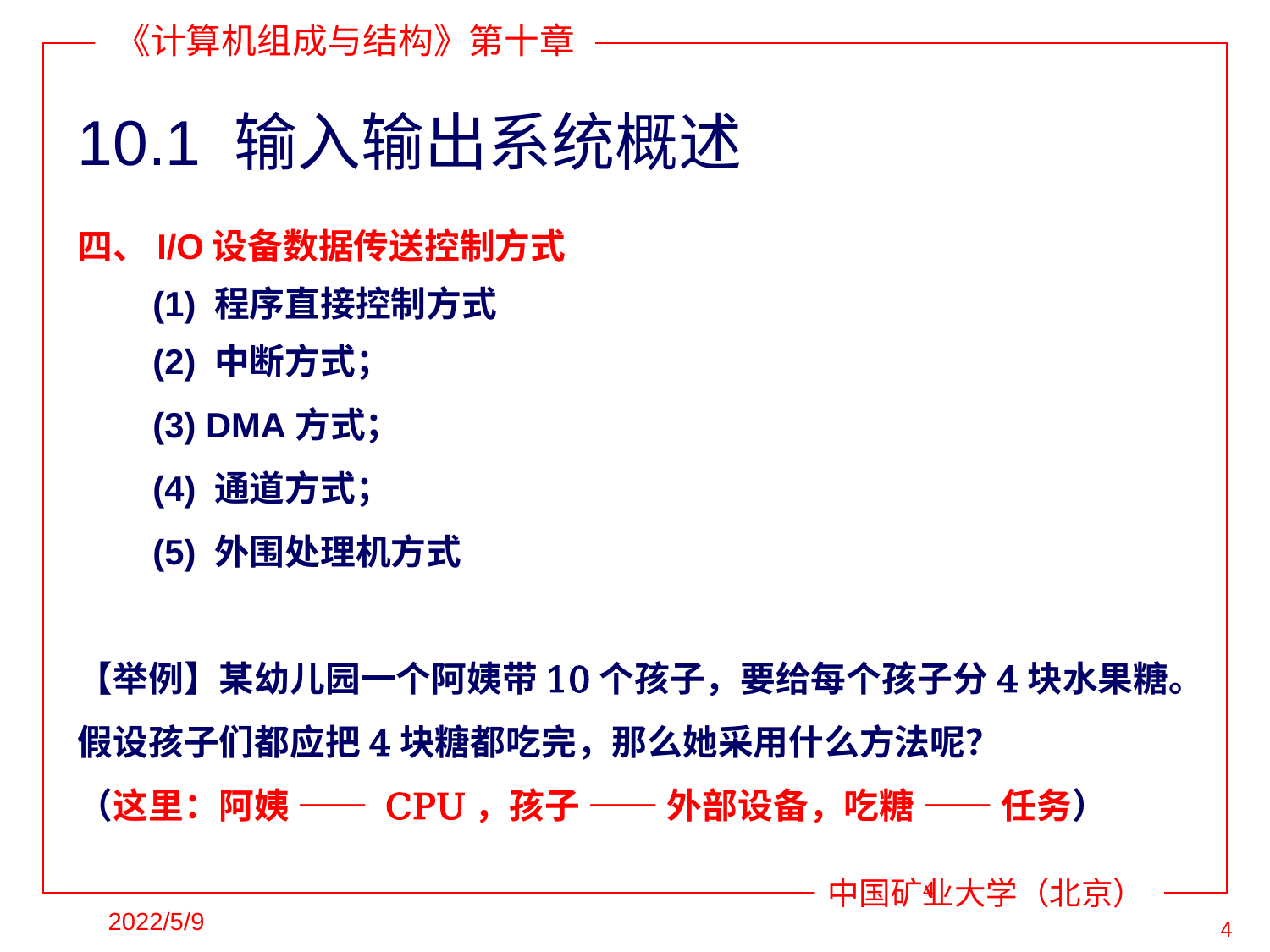

# 10.1 输入输出系统概述
四、I/O设备数据传送控制方式
(1) 程序直接控制方式
(2) 中断方式；
(3) DMA方式；
(4) 通道方式；
(5) 外围处理机方式

【举例】某幼儿园一个阿姨带10个孩子，要给每个孩子分4块水果糖。假设孩子们都应把4块糖都吃完，那么她采用什么方法呢？
（这里：阿姨 —— CPU，孩子 —— 外部设备，吃糖 —— 任务）

4
2022/5/9